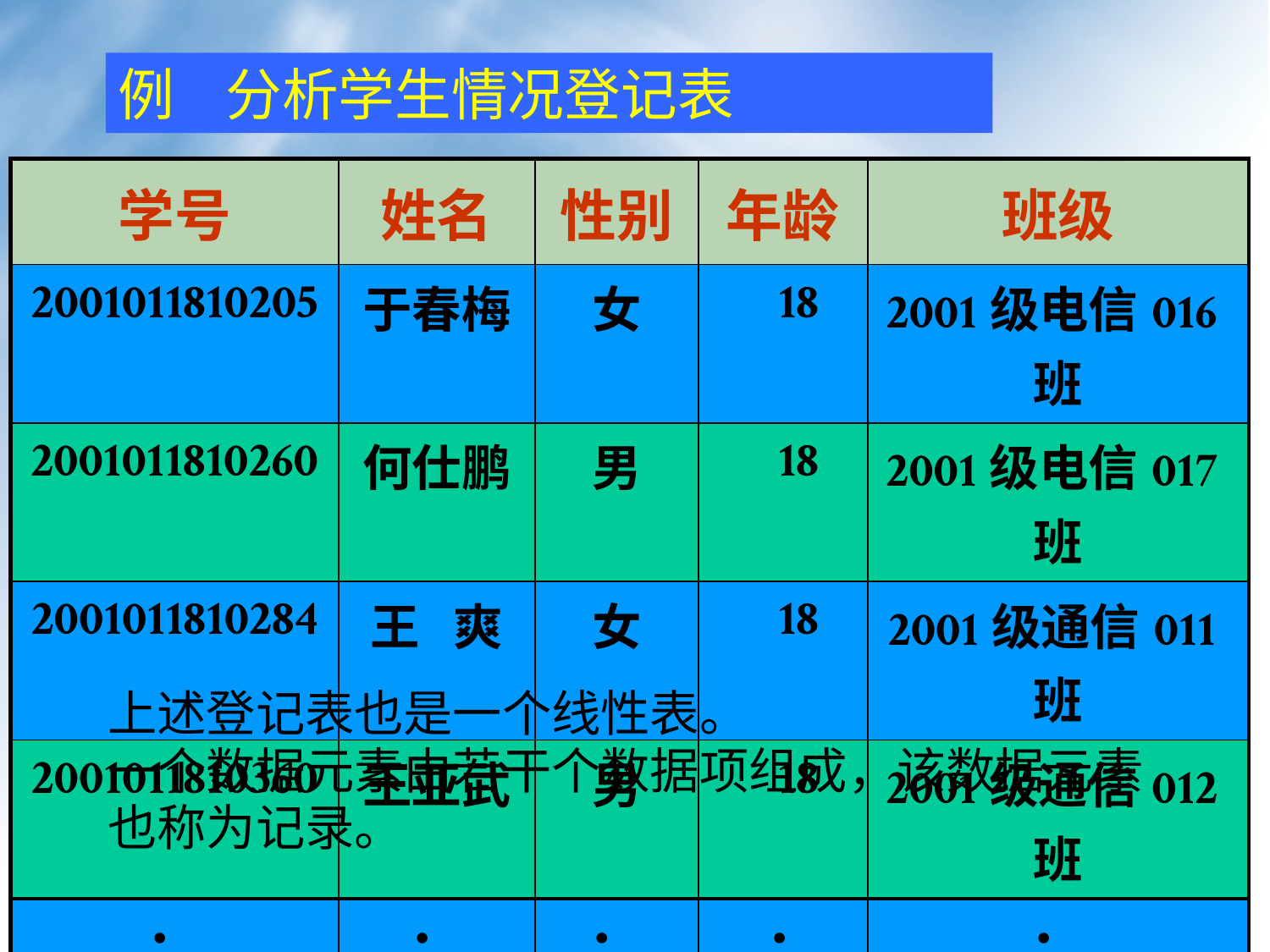

例    分析学生情况登记表
| 学号 | 姓名 | 性别 | 年龄 | 班级 |
| --- | --- | --- | --- | --- |
| 2001011810205 | 于春梅 | 女 | 18 | 2001级电信016班 |
| 2001011810260 | 何仕鹏 | 男 | 18 | 2001级电信017班 |
| 2001011810284 | 王 爽 | 女 | 18 | 2001级通信011班 |
| 2001011810360 | 王亚武 | 男 | 18 | 2001级通信012班 |
| ： | ： | ： | ： | ： |
上述登记表也是一个线性表。
一个数据元素由若干个数据项组成，该数据元素
也称为记录。
30